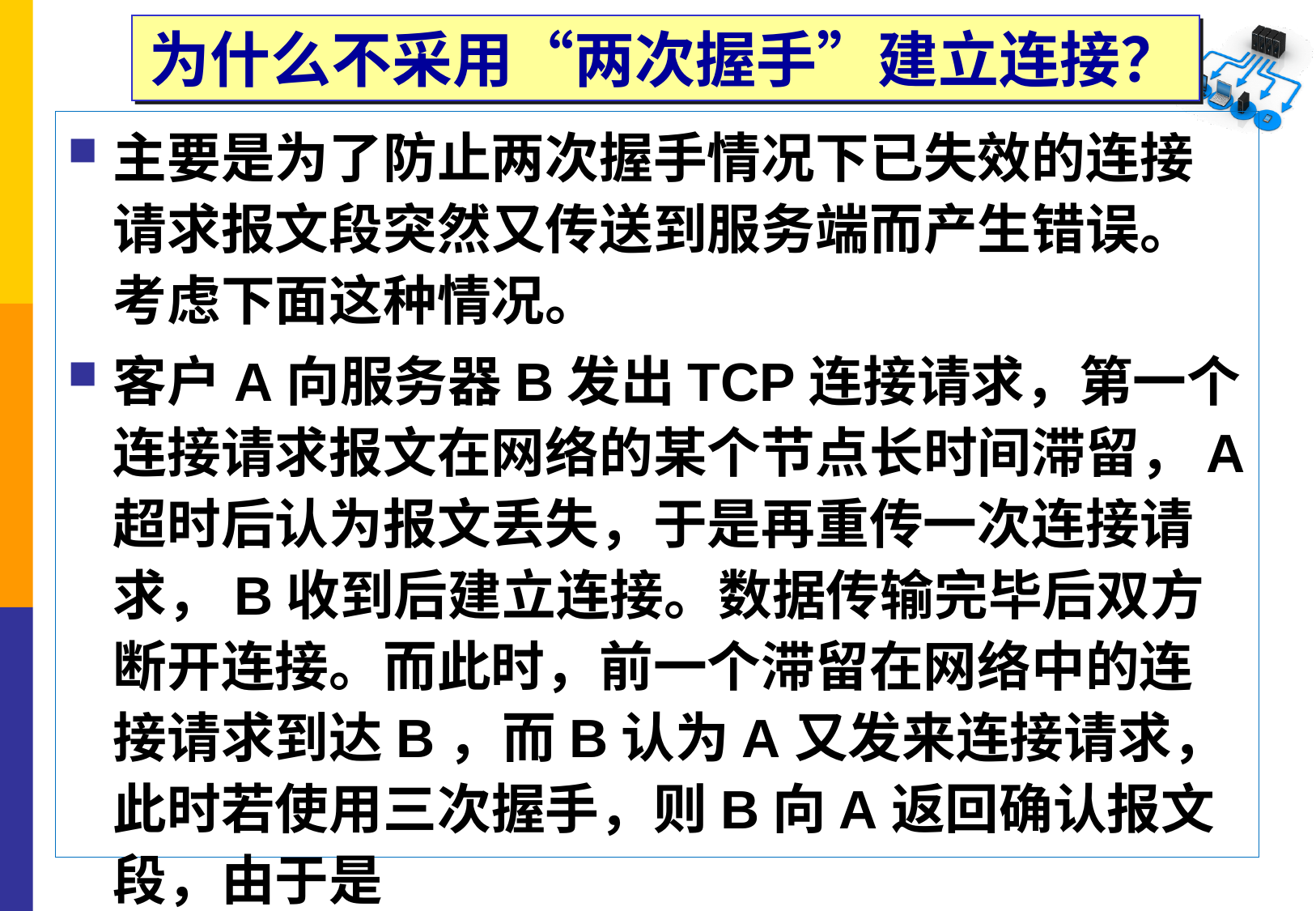

为什么不采用“两次握手”建立连接？
主要是为了防止两次握手情况下已失效的连接请求报文段突然又传送到服务端而产生错误。考虑下面这种情况。
客户A向服务器B发出TCP连接请求，第一个连接请求报文在网络的某个节点长时间滞留，A超时后认为报文丢失，于是再重传一次连接请求，B收到后建立连接。数据传输完毕后双方断开连接。而此时，前一个滞留在网络中的连接请求到达B，而B认为A又发来连接请求，此时若使用三次握手，则B向A返回确认报文段，由于是